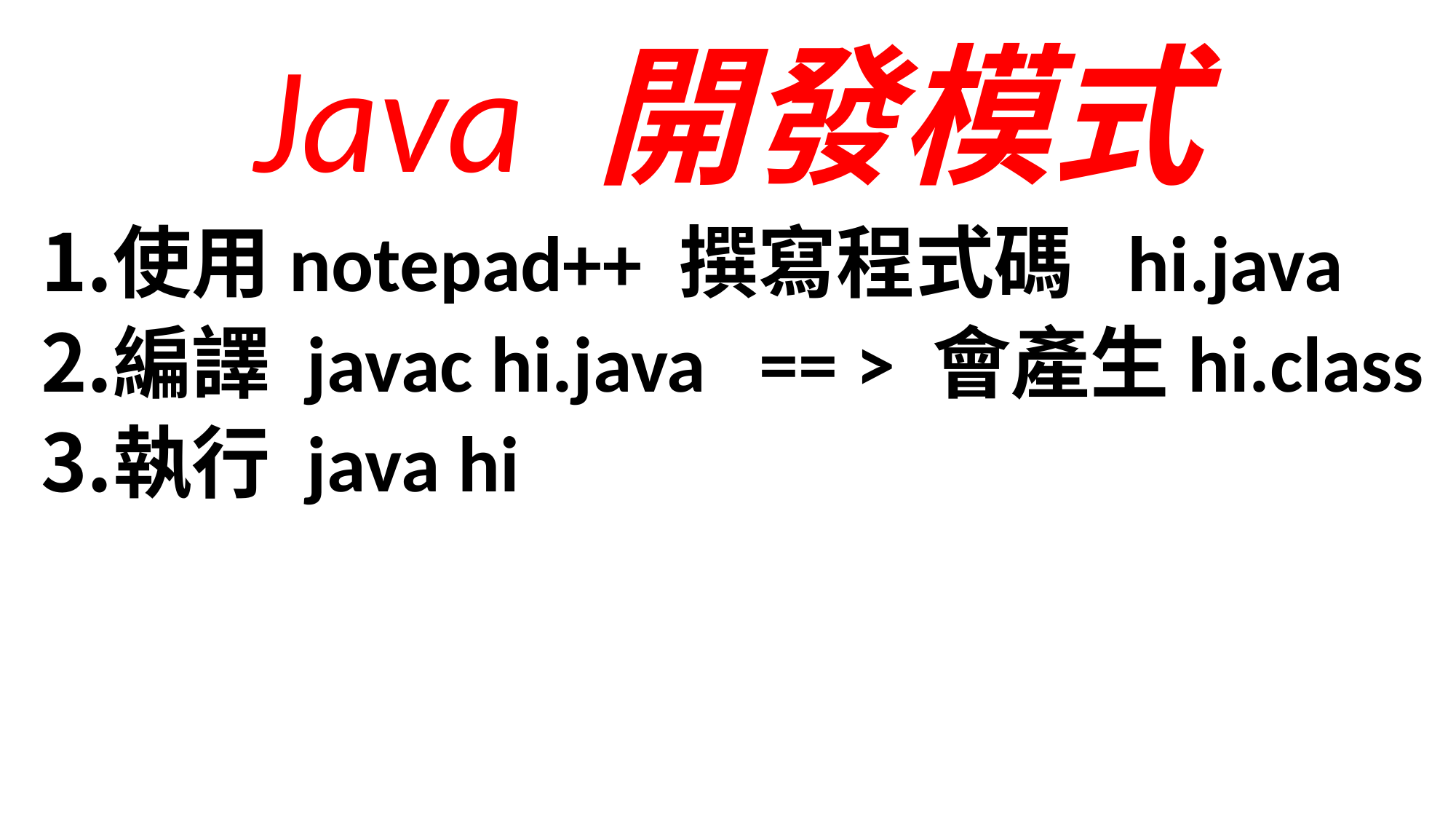

# Java 開發模式
使用notepad++ 撰寫程式碼  hi.java
編譯 javac hi.java   == > 會產生hi.class
執行 java hi